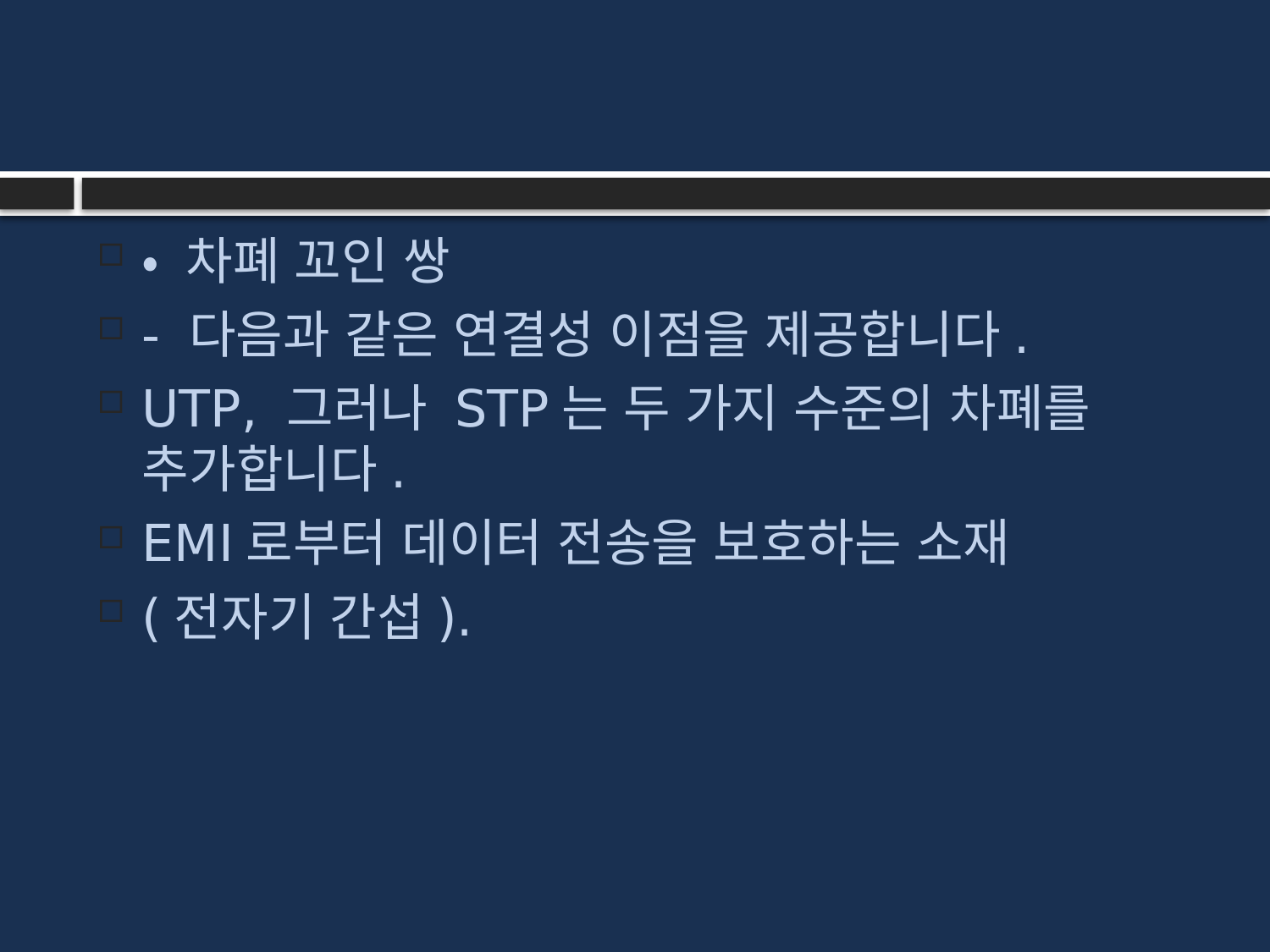

#
• 차폐 꼬인 쌍
- 다음과 같은 연결성 이점을 제공합니다.
UTP, 그러나 STP는 두 가지 수준의 차폐를 추가합니다.
EMI로부터 데이터 전송을 보호하는 소재
(전자기 간섭).